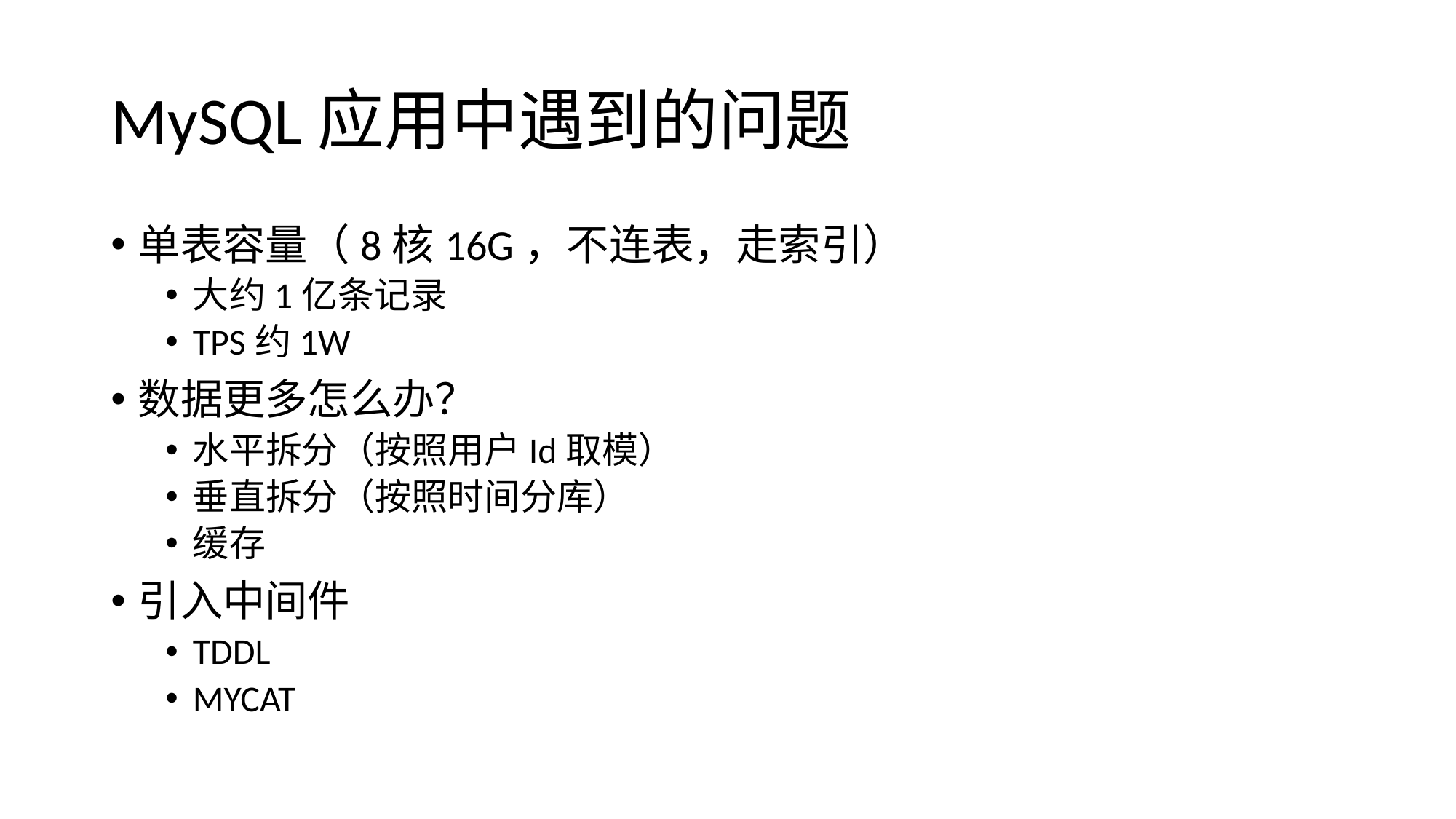

# MySQL应用中遇到的问题
单表容量（8核16G，不连表，走索引）
大约1亿条记录
TPS约1W
数据更多怎么办？
水平拆分（按照用户Id取模）
垂直拆分（按照时间分库）
缓存
引入中间件
TDDL
MYCAT